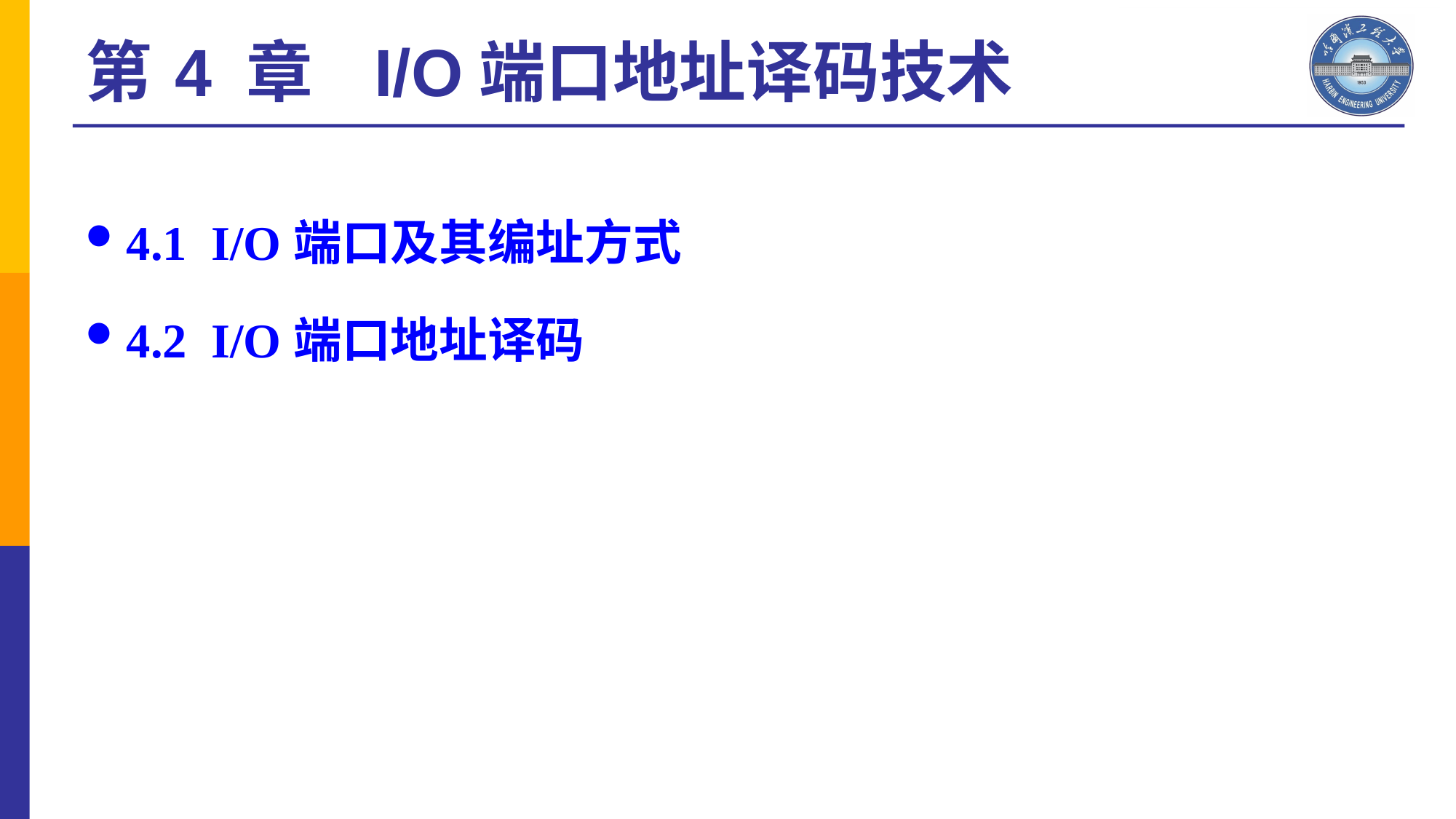

第 4 章   I/O端口地址译码技术
4.1  I/O端口及其编址方式
4.2  I/O端口地址译码